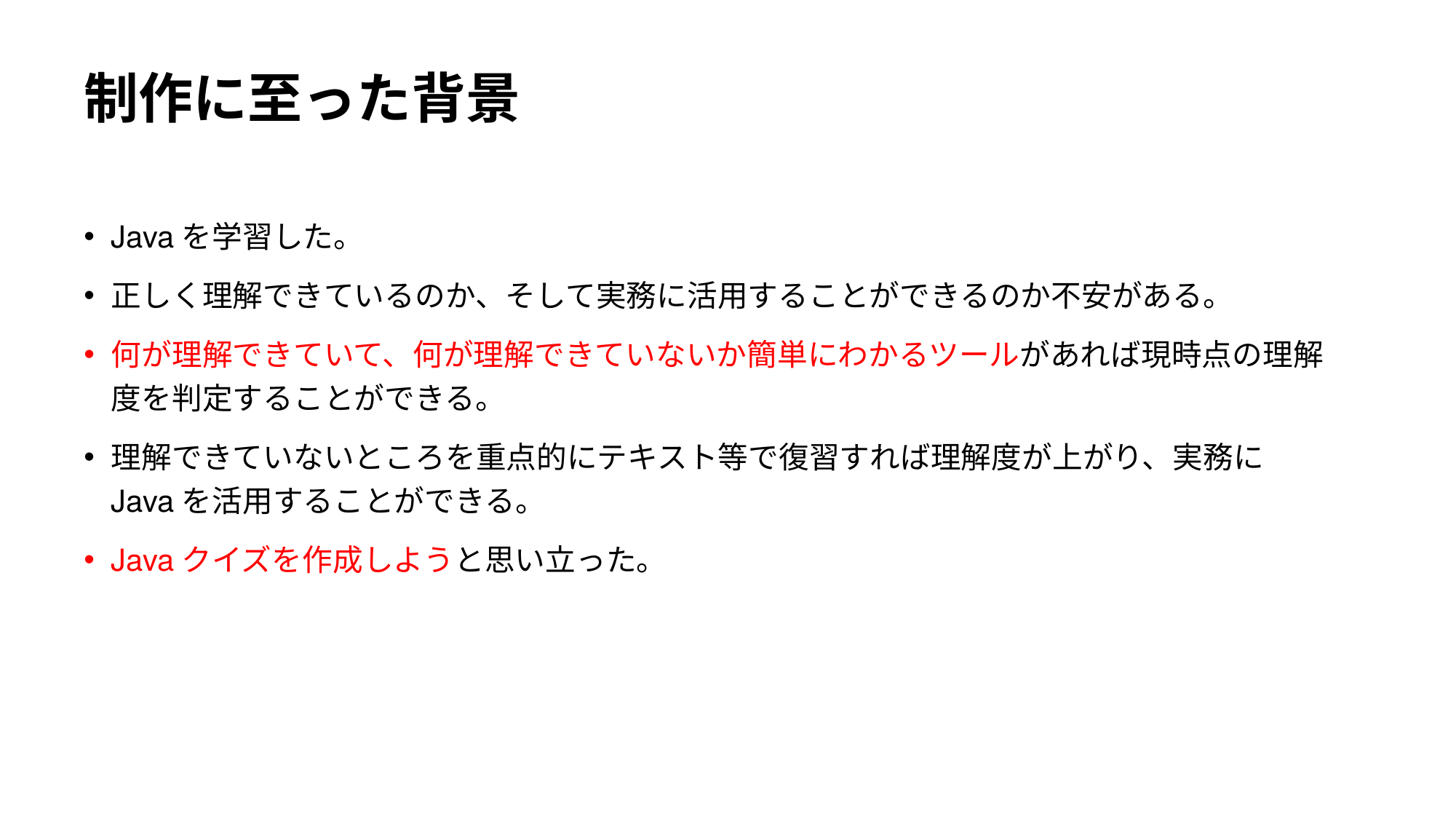

# 制作に至った背景
Javaを学習した。
正しく理解できているのか、そして実務に活用することができるのか不安がある。
何が理解できていて、何が理解できていないか簡単にわかるツールがあれば現時点の理解度を判定することができる。
理解できていないところを重点的にテキスト等で復習すれば理解度が上がり、実務にJavaを活用することができる。
Javaクイズを作成しようと思い立った。